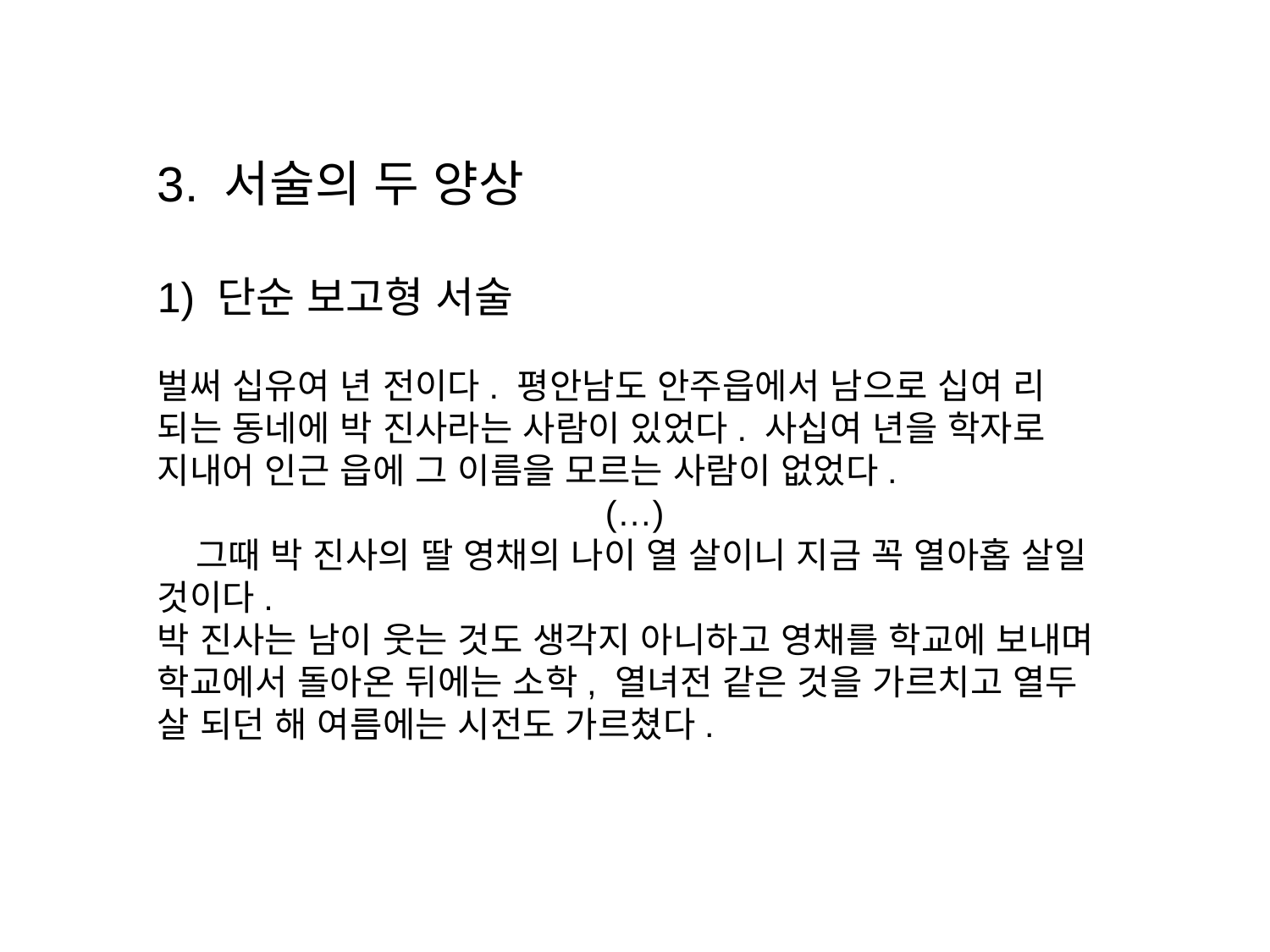

3. 서술의 두 양상

1) 단순 보고형 서술

벌써 십유여 년 전이다. 평안남도 안주읍에서 남으로 십여 리 되는 동네에 박 진사라는 사람이 있었다. 사십여 년을 학자로 지내어 인근 읍에 그 이름을 모르는 사람이 없었다.
(…)
   그때 박 진사의 딸 영채의 나이 열 살이니 지금 꼭 열아홉 살일 것이다.
박 진사는 남이 웃는 것도 생각지 아니하고 영채를 학교에 보내며 학교에서 돌아온 뒤에는 소학, 열녀전 같은 것을 가르치고 열두 살 되던 해 여름에는 시전도 가르쳤다.